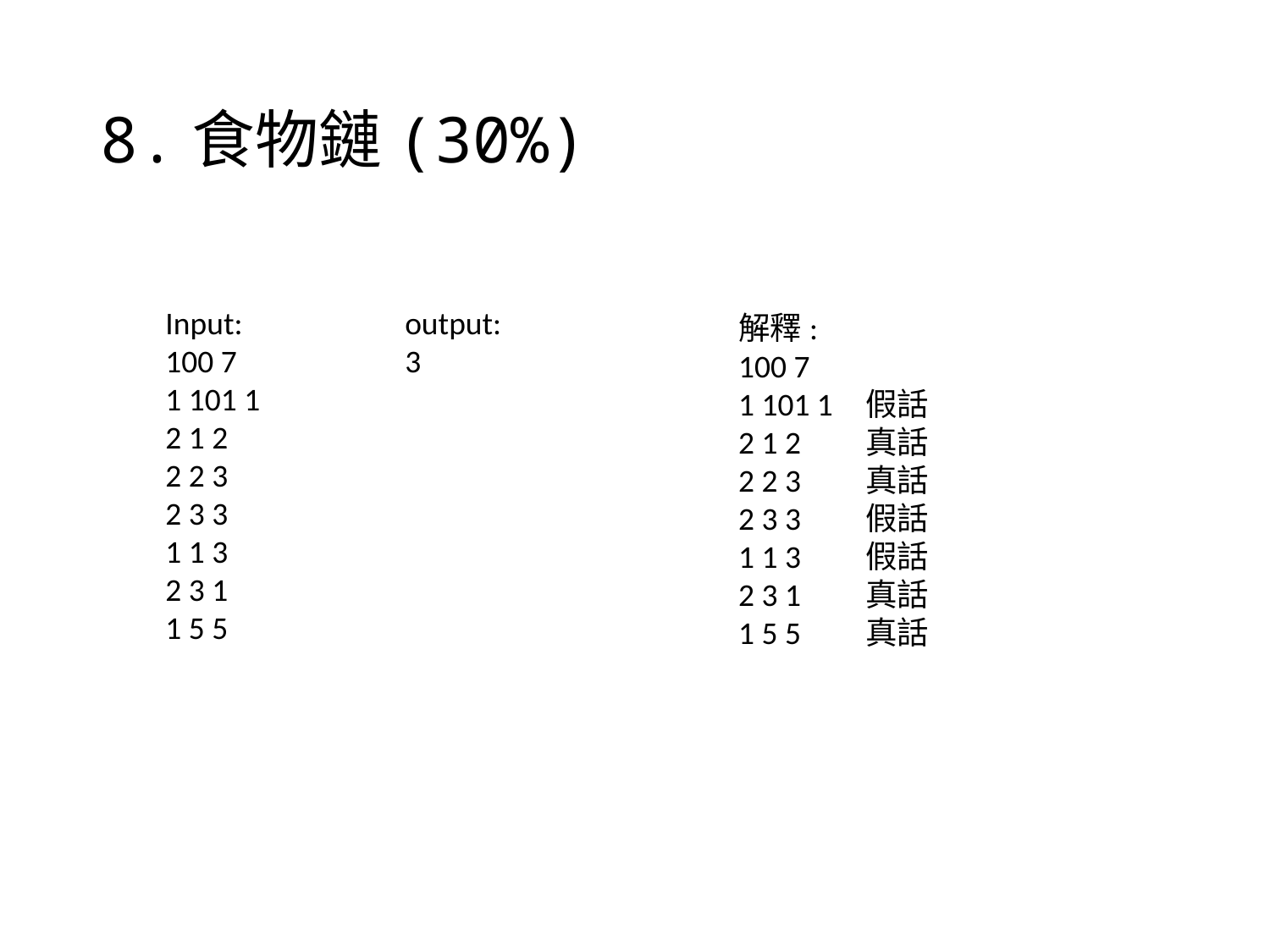

# 8.食物鏈(30%)
Input:
100 7
1 101 1
2 1 2
2 2 3
2 3 3
1 1 3
2 3 1
1 5 5
output:
3
解釋:
100 7
1 101 1  	假話
2 1 2    	真話
2 2 3    	真話
2 3 3    	假話
1 1 3    	假話
2 3 1    	真話
1 5 5    	真話